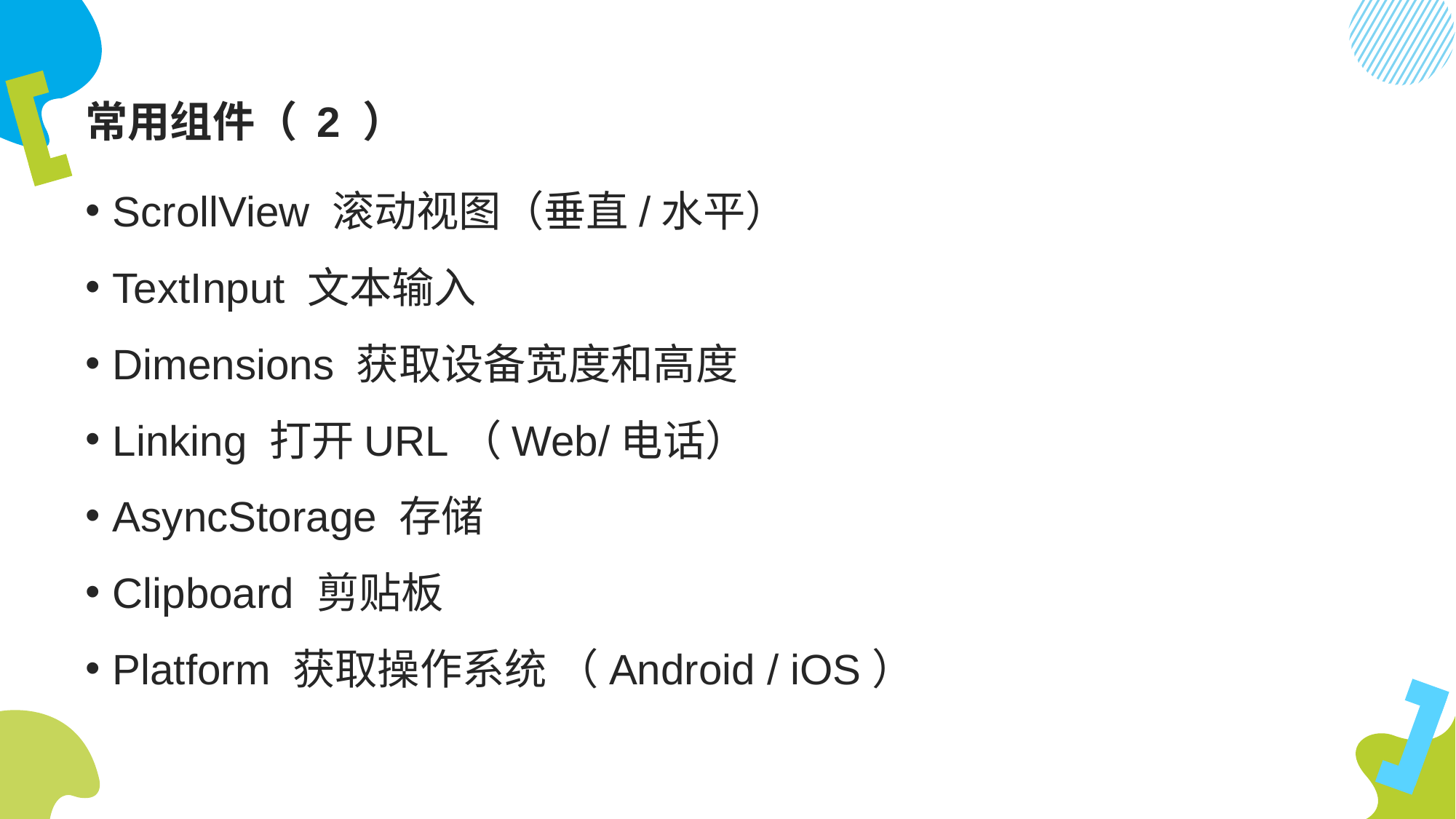

# 常用组件（ 2 ）
ScrollView 滚动视图（垂直/水平）
TextInput 文本输入
Dimensions 获取设备宽度和高度
Linking 打开URL（Web/电话）
AsyncStorage 存储
Clipboard 剪贴板
Platform 获取操作系统 （Android / iOS）